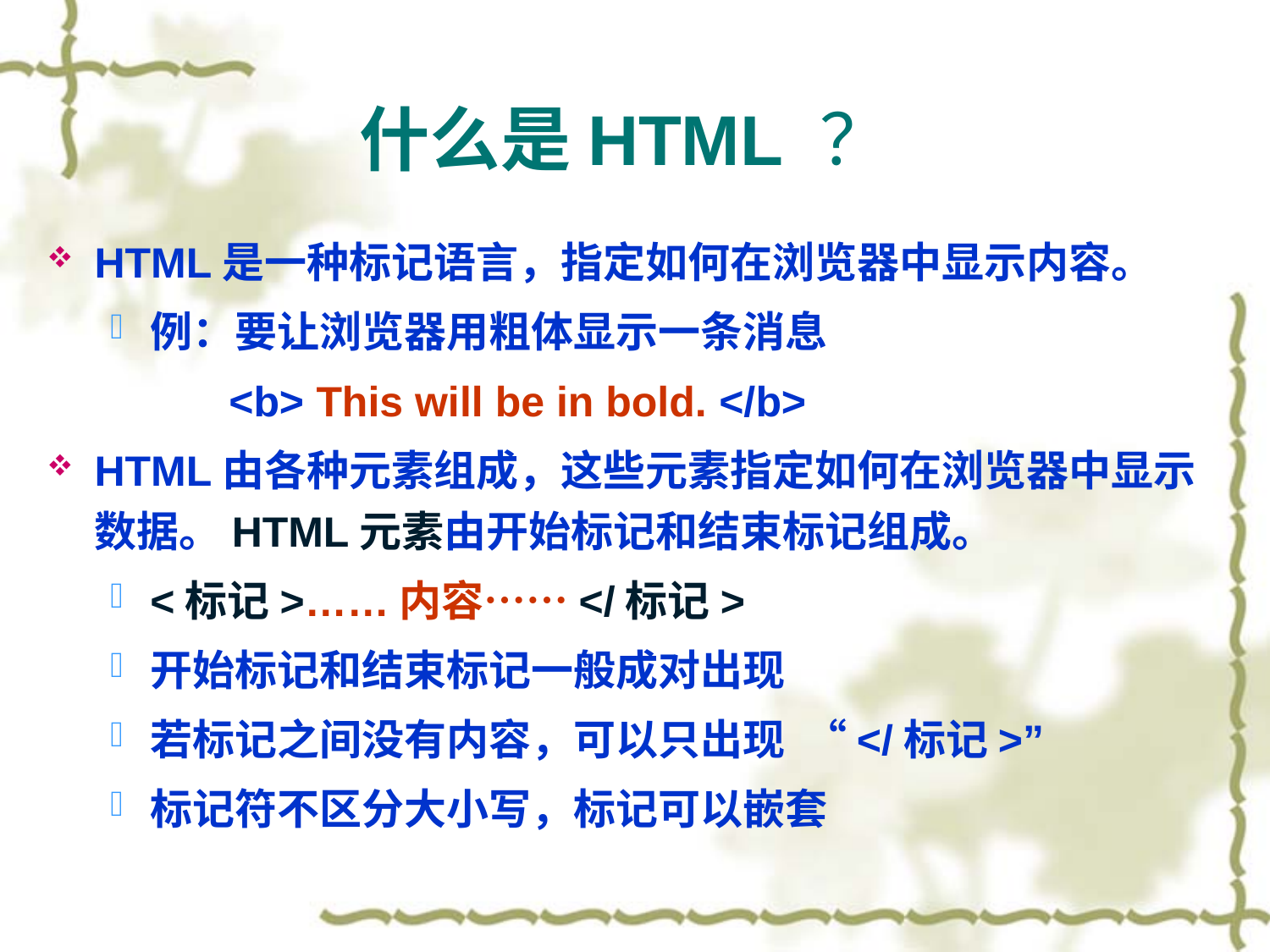

什么是HTML ？
HTML是一种标记语言，指定如何在浏览器中显示内容。
例：要让浏览器用粗体显示一条消息
          <b> This will be in bold. </b>
HTML由各种元素组成，这些元素指定如何在浏览器中显示数据。HTML元素由开始标记和结束标记组成。
<标记>……内容……</标记>
开始标记和结束标记一般成对出现
若标记之间没有内容，可以只出现  “</标记>”
标记符不区分大小写，标记可以嵌套